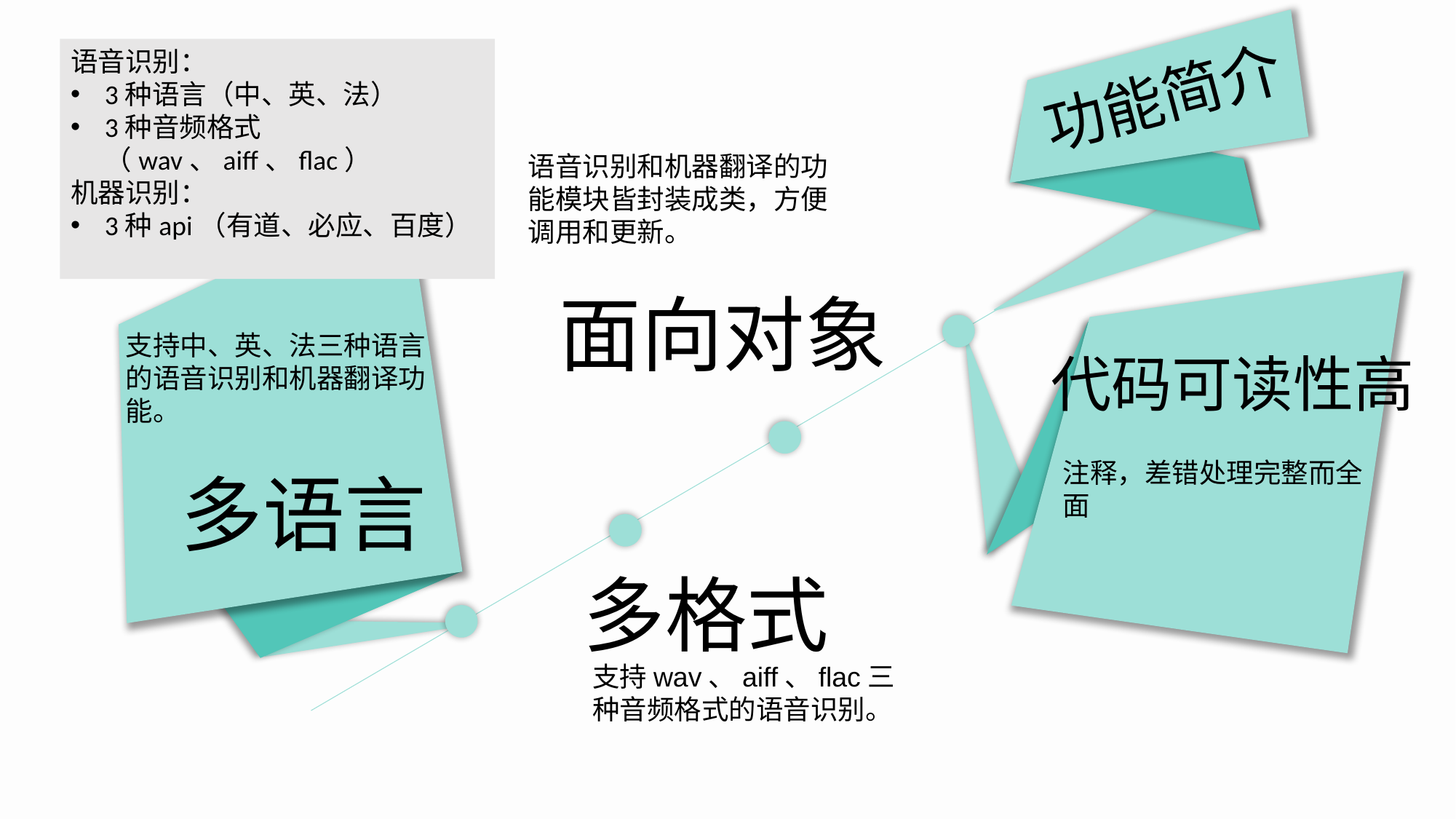

语音识别：
3种语言（中、英、法）
3种音频格式（wav、aiff、flac）
机器识别：
3种api（有道、必应、百度）

功能简介

语音识别和机器翻译的功能模块皆封装成类，方便调用和更新。

面向对象

支持中、英、法三种语言的语音识别和机器翻译功能。
代码可读性高

注释，差错处理完整而全面
多语言

多格式

支持wav、aiff、flac三种音频格式的语音识别。